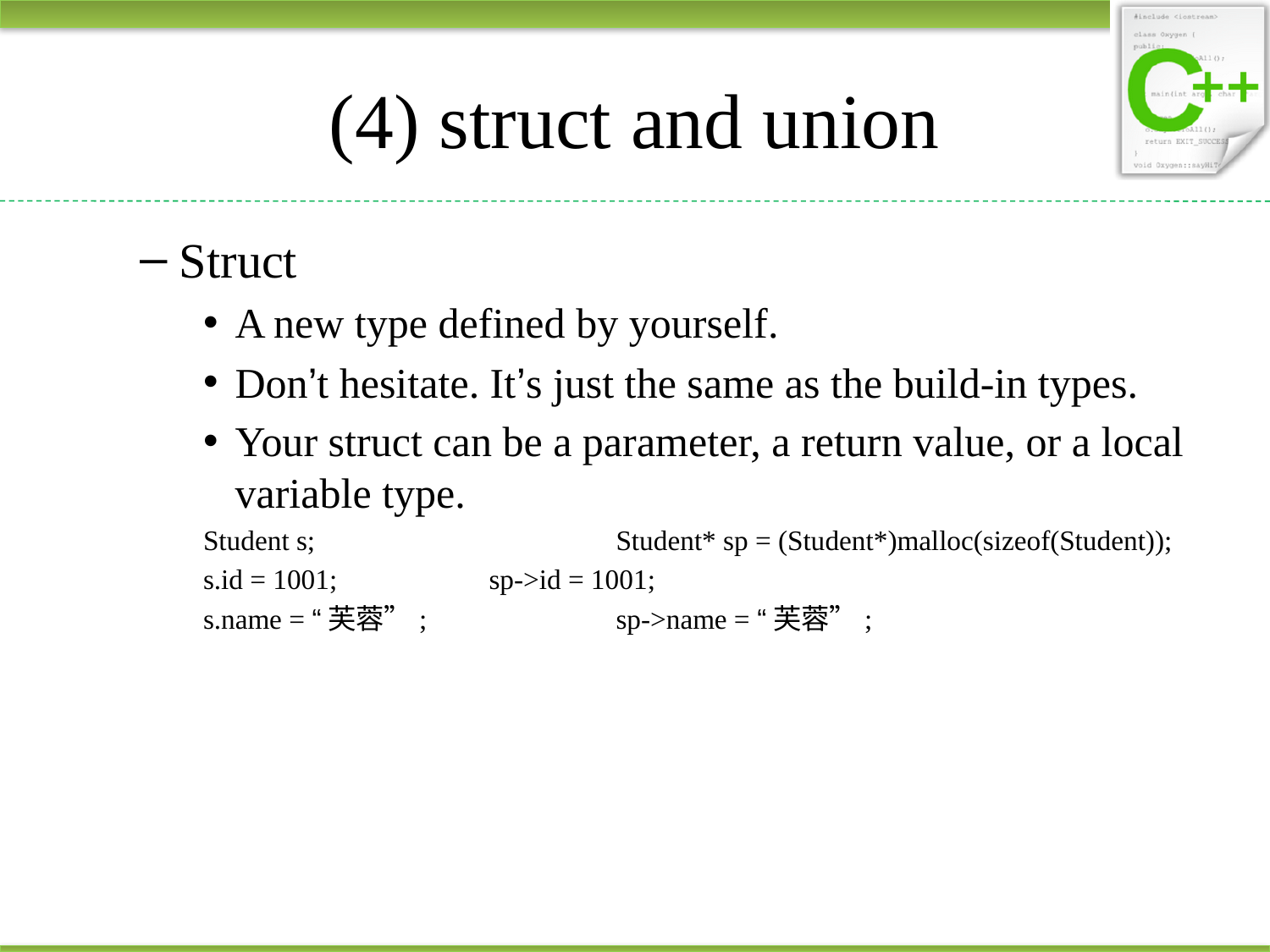

# (4) struct and union
Struct
A new type defined by yourself.
Don’t hesitate. It’s just the same as the build-in types.
Your struct can be a parameter, a return value, or a local variable type.
Student s;			Student* sp = (Student*)malloc(sizeof(Student));
s.id = 1001;		sp->id = 1001;
s.name = “芙蓉”;		sp->name = “芙蓉”;